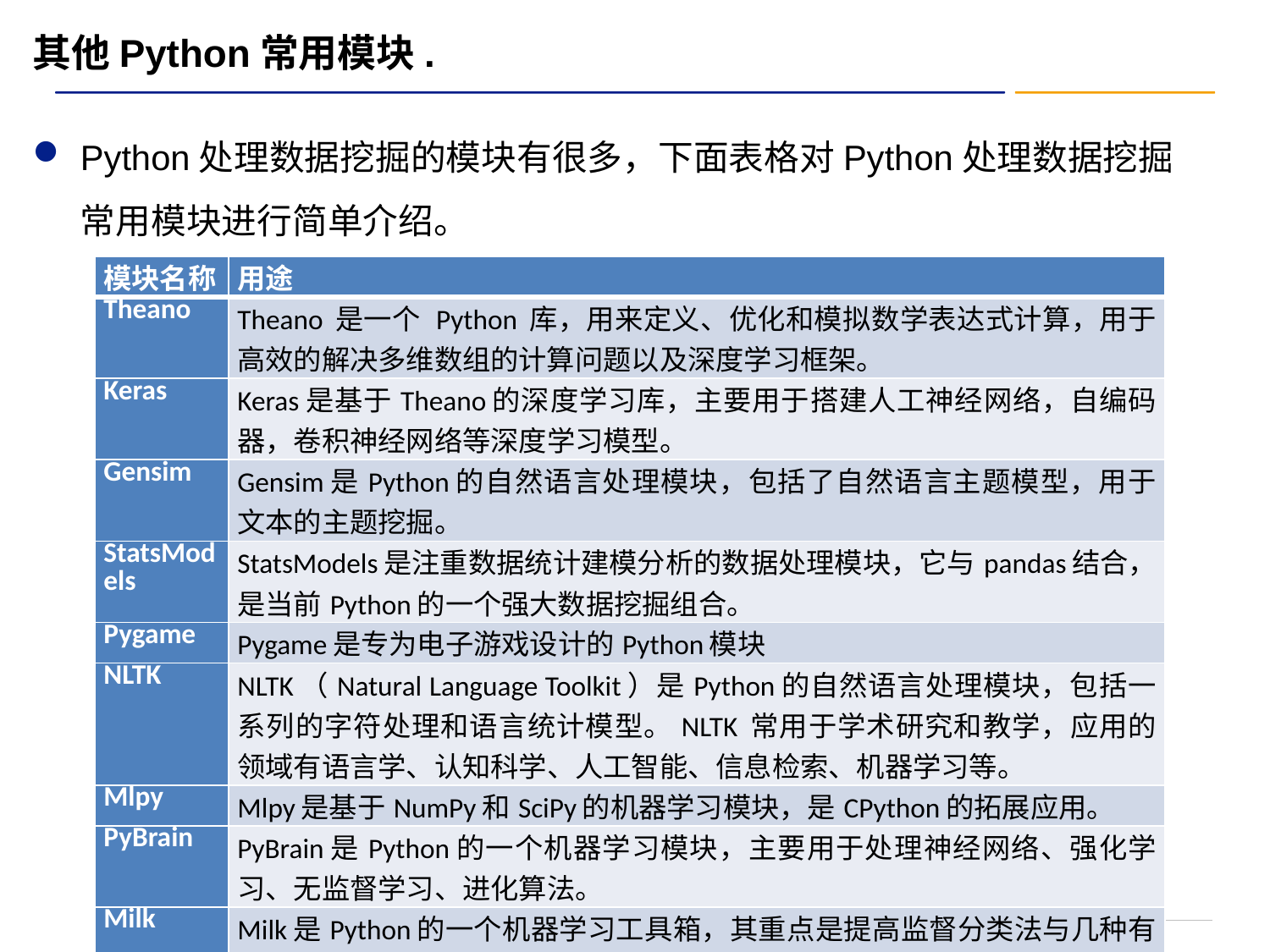

# 其他Python常用模块.
Python处理数据挖掘的模块有很多，下面表格对Python处理数据挖掘常用模块进行简单介绍。
| 模块名称 | 用途 |
| --- | --- |
| Theano | Theano 是一个 Python 库，用来定义、优化和模拟数学表达式计算，用于高效的解决多维数组的计算问题以及深度学习框架。 |
| Keras | Keras是基于Theano的深度学习库，主要用于搭建人工神经网络，自编码器，卷积神经网络等深度学习模型。 |
| Gensim | Gensim是Python的自然语言处理模块，包括了自然语言主题模型，用于文本的主题挖掘。 |
| StatsModels | StatsModels是注重数据统计建模分析的数据处理模块，它与pandas结合，是当前Python的一个强大数据挖掘组合。 |
| Pygame | Pygame是专为电子游戏设计的Python模块 |
| NLTK | NLTK（Natural Language Toolkit）是Python的自然语言处理模块，包括一系列的字符处理和语言统计模型。NLTK 常用于学术研究和教学，应用的领域有语言学、认知科学、人工智能、信息检索、机器学习等。 |
| Mlpy | Mlpy是基于NumPy和SciPy的机器学习模块，是CPython的拓展应用。 |
| PyBrain | PyBrain是Python的一个机器学习模块，主要用于处理神经网络、强化学习、无监督学习、进化算法。 |
| Milk | Milk是Python的一个机器学习工具箱，其重点是提高监督分类法与几种有效的分类分析：SVMs（基于libsvm），kNN，随机森林和决策树。 |